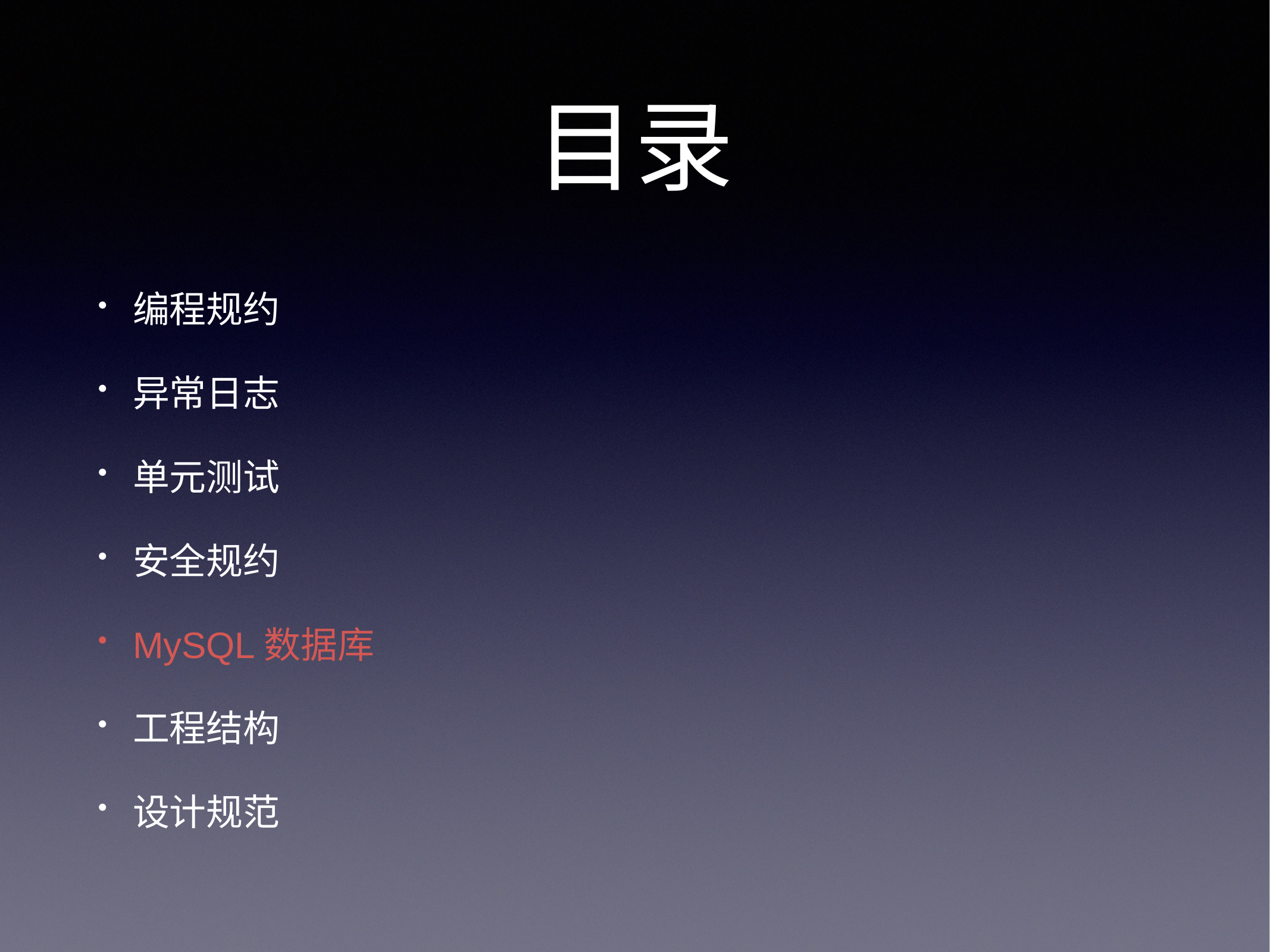

# 目录
编程规约
异常日志
单元测试
安全规约
MySQL数据库
工程结构
设计规范